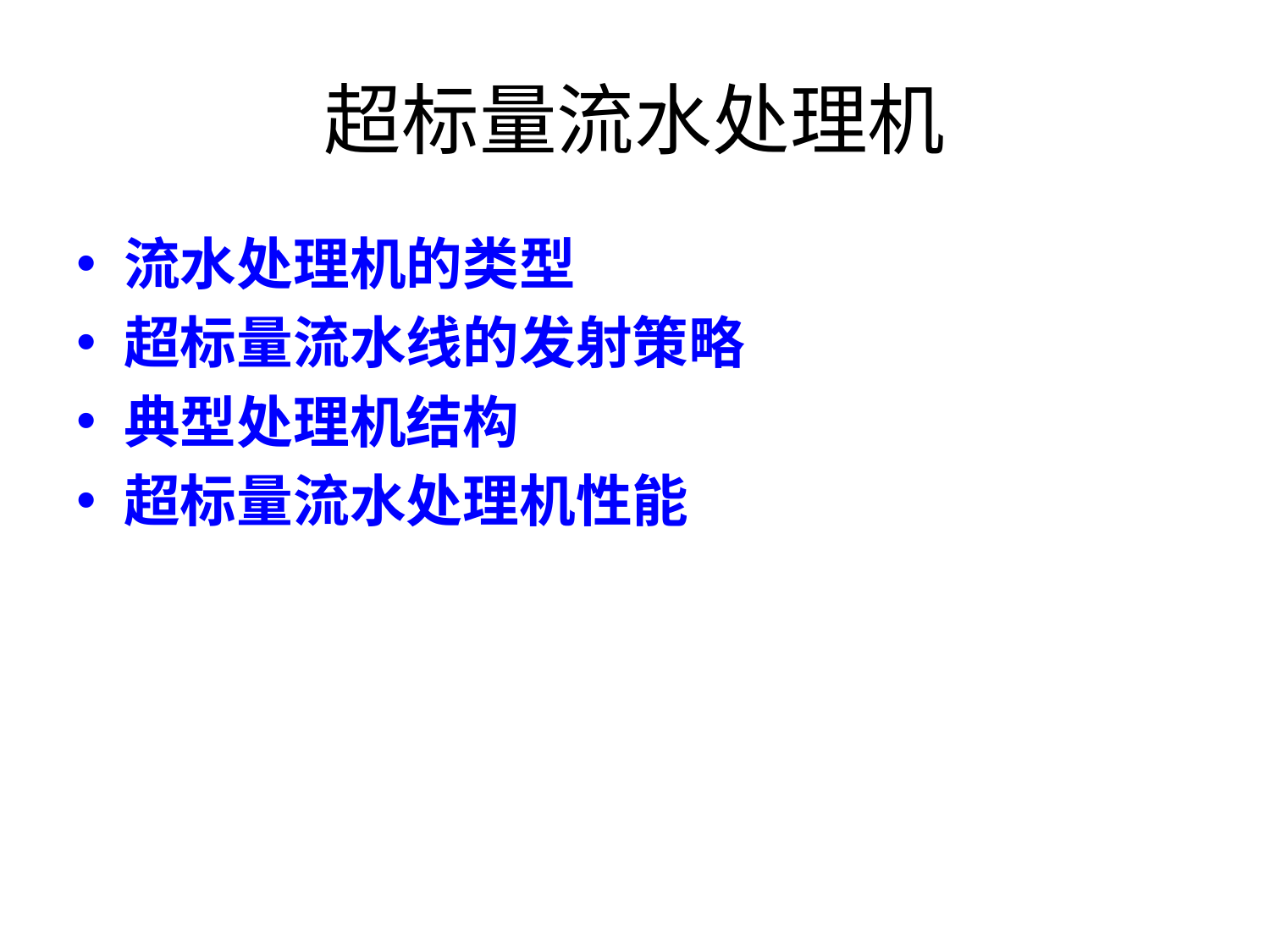

# 超标量流水处理机
流水处理机的类型
超标量流水线的发射策略
典型处理机结构
超标量流水处理机性能